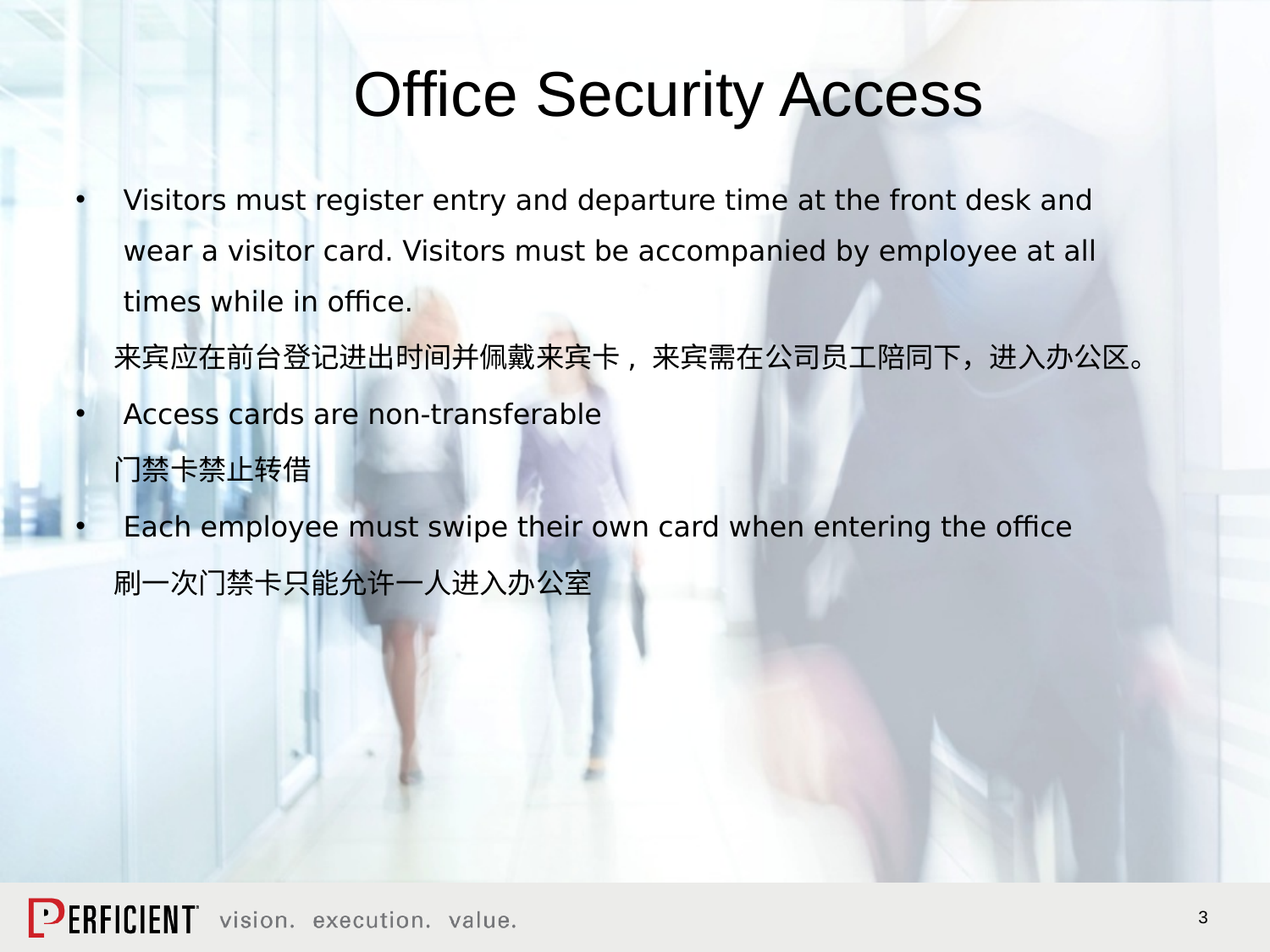

# Office Security Access
Visitors must register entry and departure time at the front desk and
wear a visitor card. Visitors must be accompanied by employee at all
times while in office.
     来宾应在前台登记进出时间并佩戴来宾卡, 来宾需在公司员工陪同下，进入办公区。
Access cards are non-transferable
     门禁卡禁止转借
Each employee must swipe their own card when entering the office
     刷一次门禁卡只能允许一人进入办公室